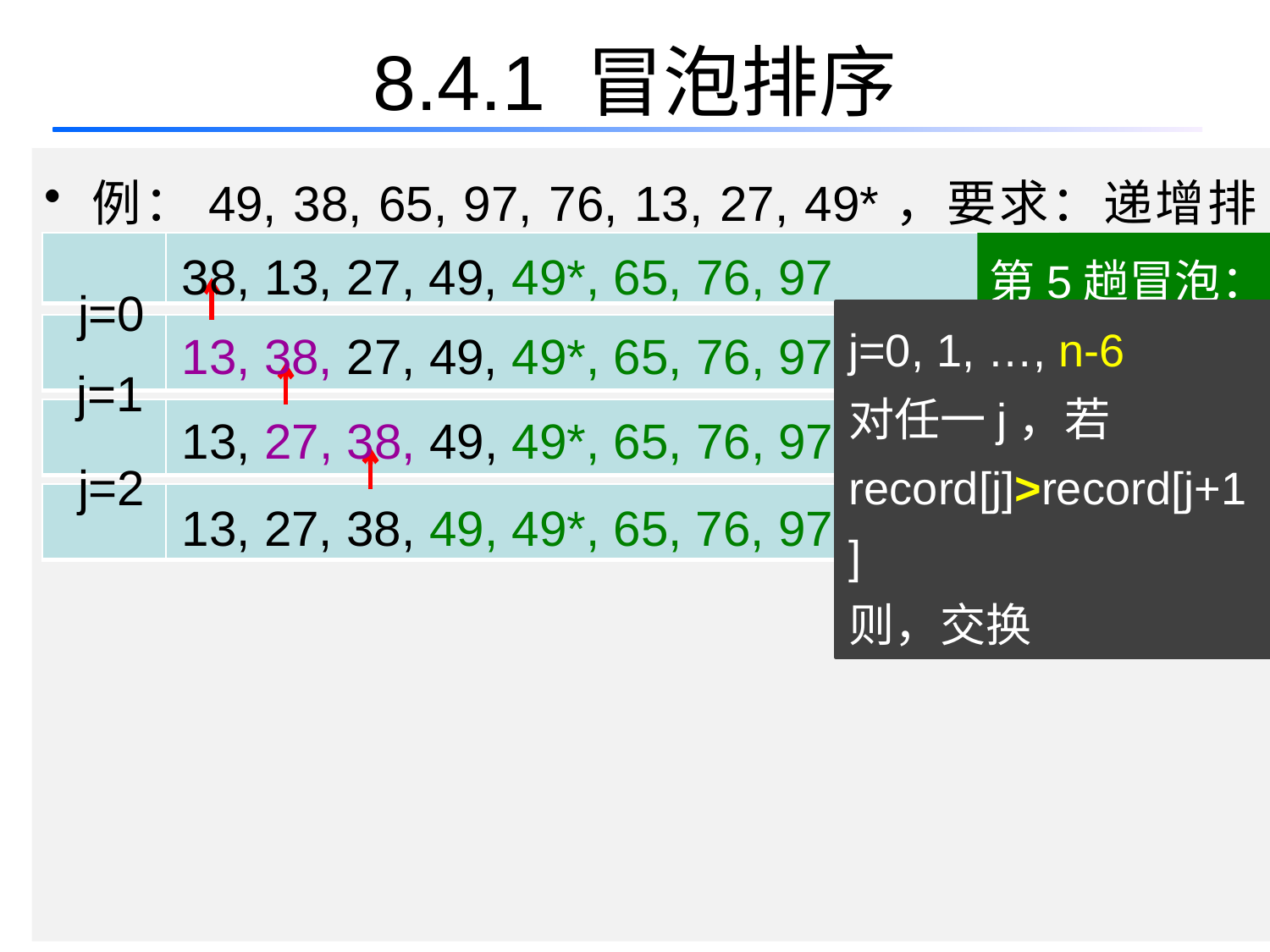

# 8.4.1 冒泡排序

例：49, 38, 65, 97, 76, 13, 27, 49*，要求：递增排序

38, 13, 27, 49, 49*, 65, 76, 97
|  |  |
| --- | --- |
第5趟冒泡：
j=0
j=0, 1, …, n-6
对任一j，若record[j]>record[j+1]
则，交换
13, 38, 27, 49, 49*, 65, 76, 97
|  |  |
| --- | --- |
j=1
13, 27, 38, 49, 49*, 65, 76, 97
|  |  |
| --- | --- |
j=2
13, 27, 38, 49, 49*, 65, 76, 97
|  |  |
| --- | --- |